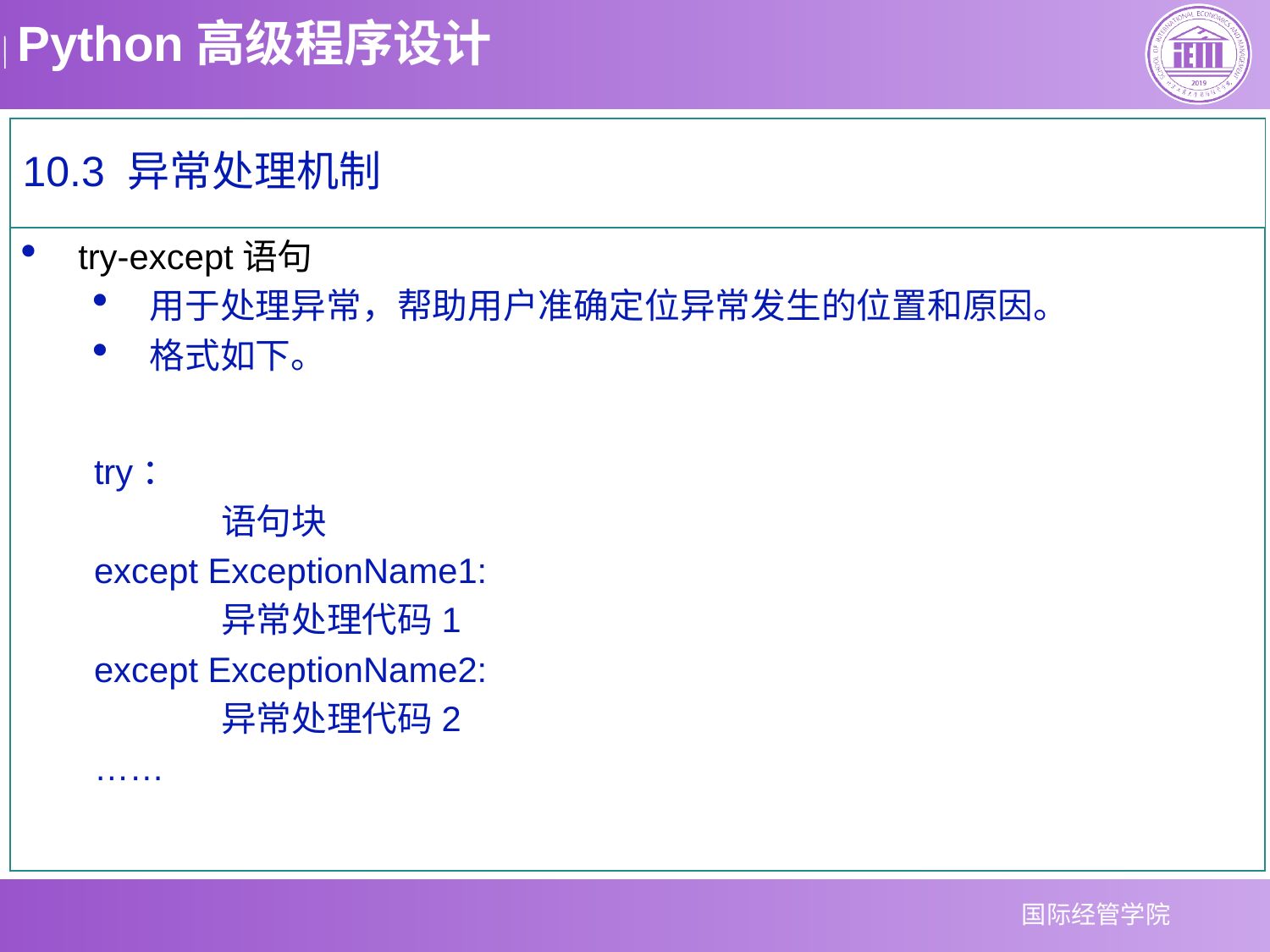

10.3 异常处理机制
try-except语句
用于处理异常，帮助用户准确定位异常发生的位置和原因。
格式如下。

try：
	语句块
except ExceptionName1:
	异常处理代码1
except ExceptionName2:
	异常处理代码2
……